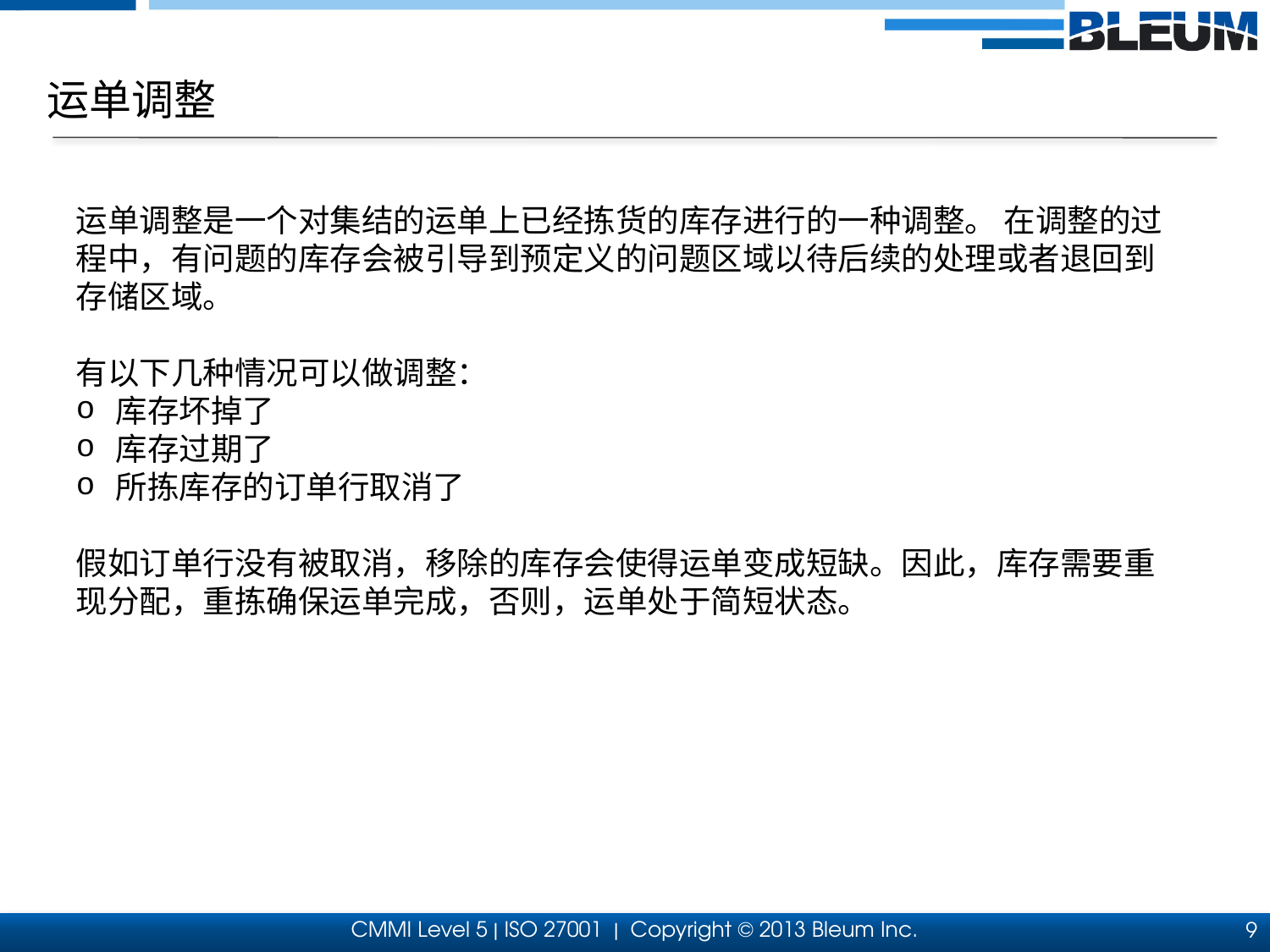

运单调整

运单调整是一个对集结的运单上已经拣货的库存进行的一种调整。 在调整的过程中，有问题的库存会被引导到预定义的问题区域以待后续的处理或者退回到存储区域。

有以下几种情况可以做调整：
库存坏掉了
库存过期了
所拣库存的订单行取消了

假如订单行没有被取消，移除的库存会使得运单变成短缺。因此，库存需要重现分配，重拣确保运单完成，否则，运单处于简短状态。
9